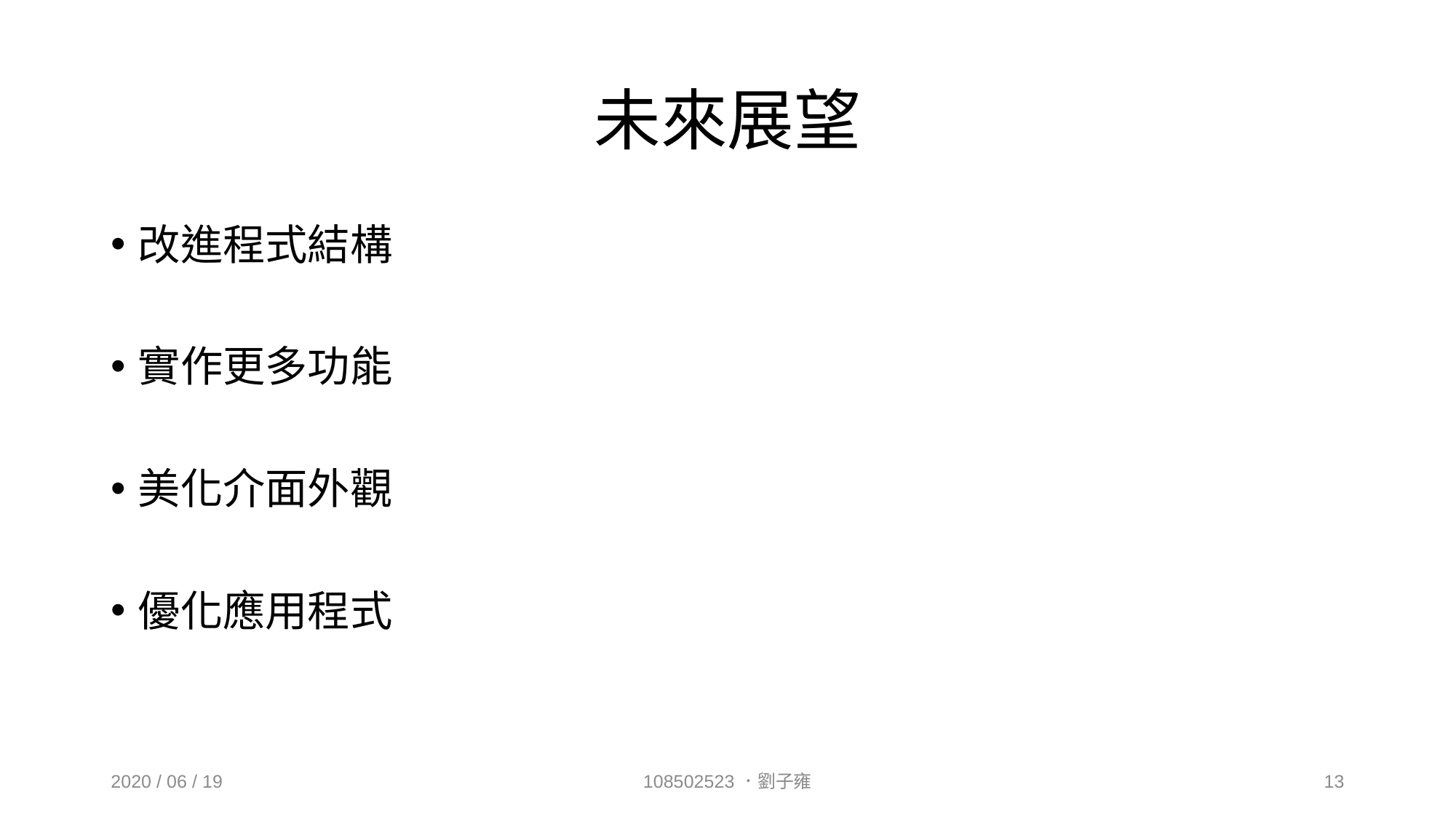

# 未來展望
改進程式結構

實作更多功能

美化介面外觀

優化應用程式
2020 / 06 / 19
108502523．劉子雍
13